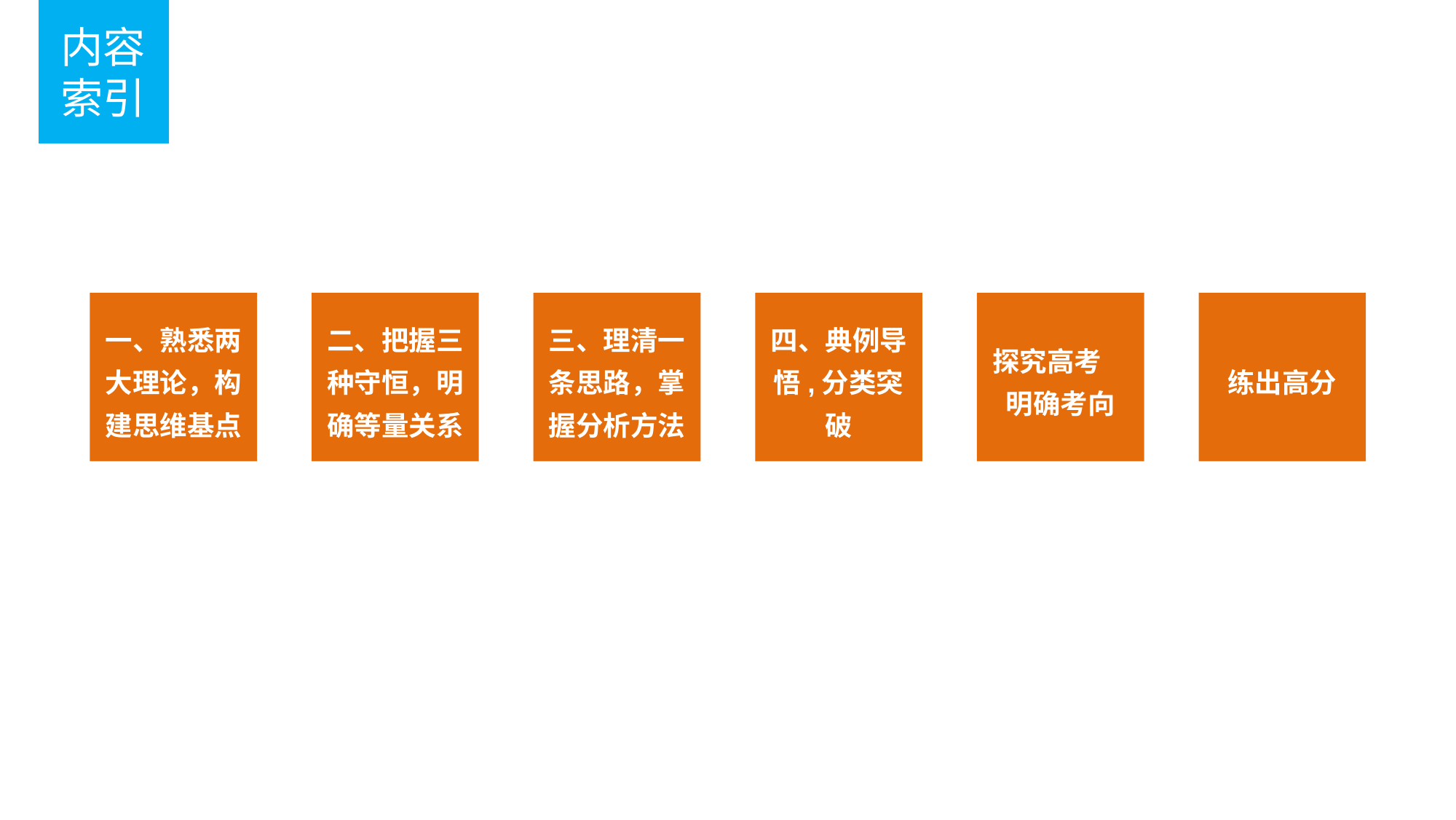

内容索引
一、熟悉两大理论，构建思维基点
二、把握三种守恒，明确等量关系
三、理清一条思路，掌握分析方法
四、典例导悟,分类突破
探究高考　明确考向
练出高分